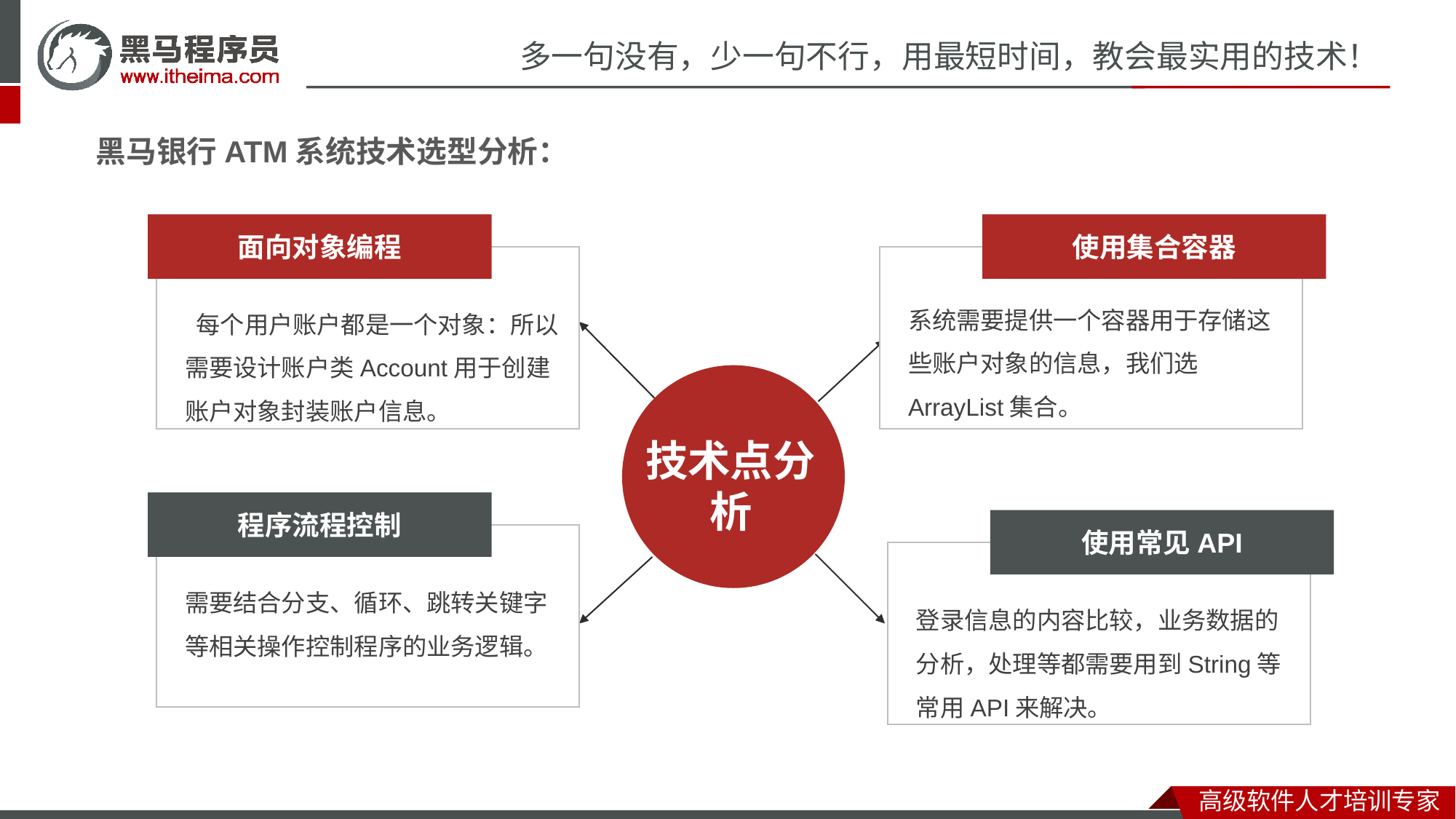

# 黑马银行ATM系统技术选型分析：
面向对象编程
使用集合容器

系统需要提供一个容器用于存储这些账户对象的信息，我们选ArrayList集合。
 每个用户账户都是一个对象：所以需要设计账户类Account用于创建账户对象封装账户信息。

技术点分析
程序流程控制
使用常见API

需要结合分支、循环、跳转关键字等相关操作控制程序的业务逻辑。
登录信息的内容比较，业务数据的分析，处理等都需要用到String等常用API来解决。